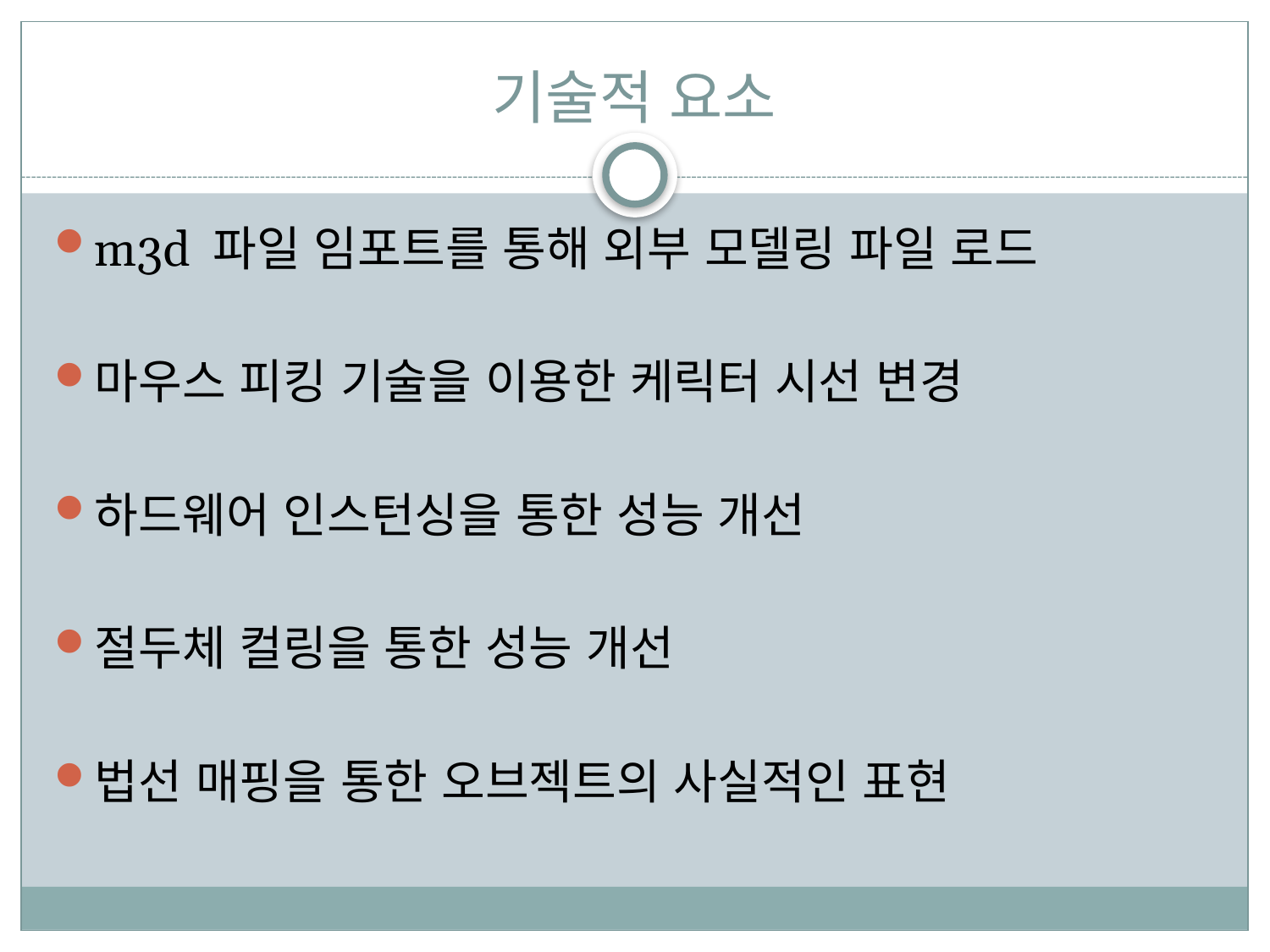

# 기술적 요소
m3d 파일 임포트를 통해 외부 모델링 파일 로드

마우스 피킹 기술을 이용한 케릭터 시선 변경

하드웨어 인스턴싱을 통한 성능 개선

절두체 컬링을 통한 성능 개선

법선 매핑을 통한 오브젝트의 사실적인 표현